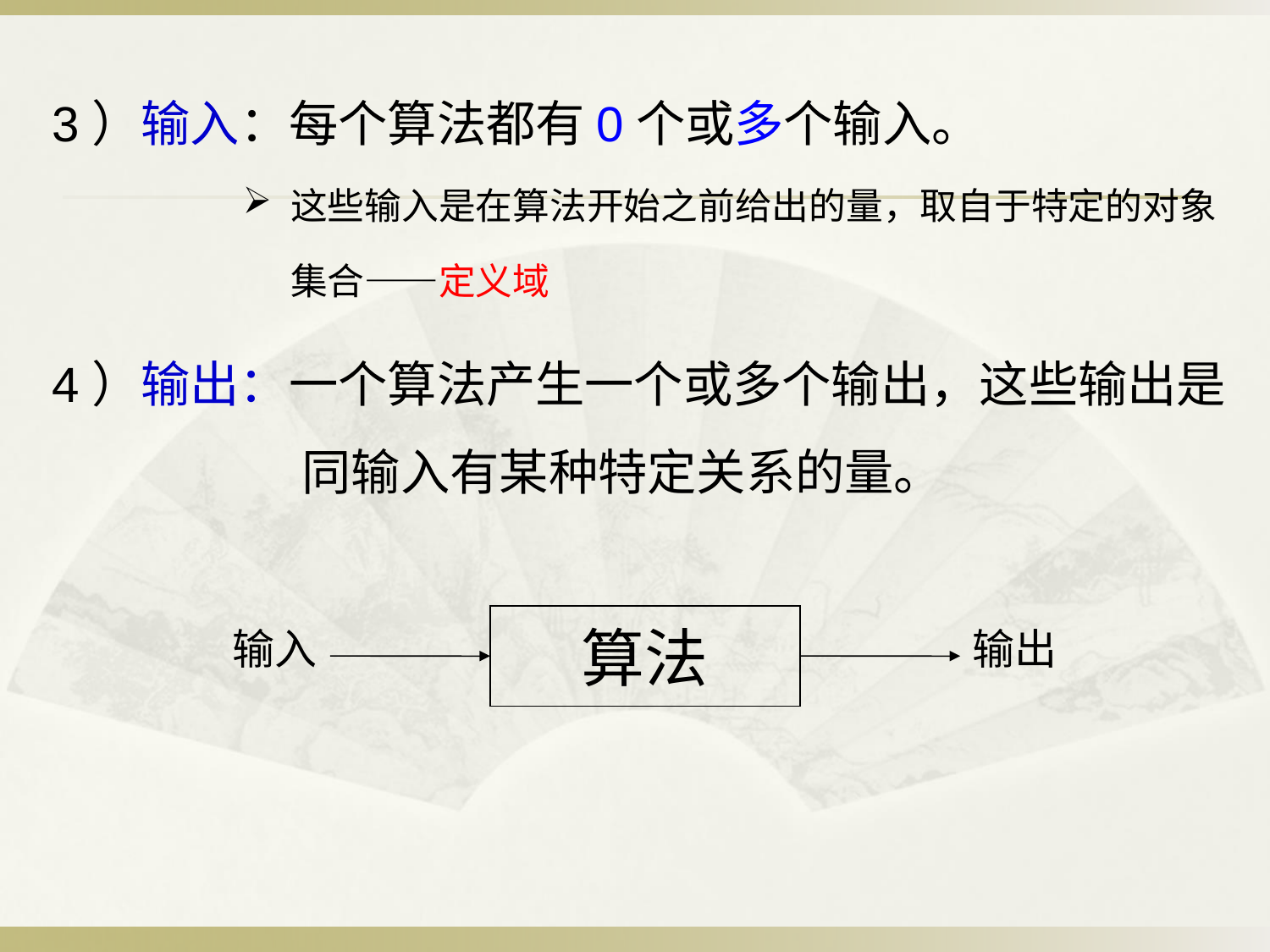

3）输入：每个算法都有0个或多个输入。
这些输入是在算法开始之前给出的量，取自于特定的对象集合——定义域
4）输出：一个算法产生一个或多个输出，这些输出是同输入有某种特定关系的量。

算法
输入
输出